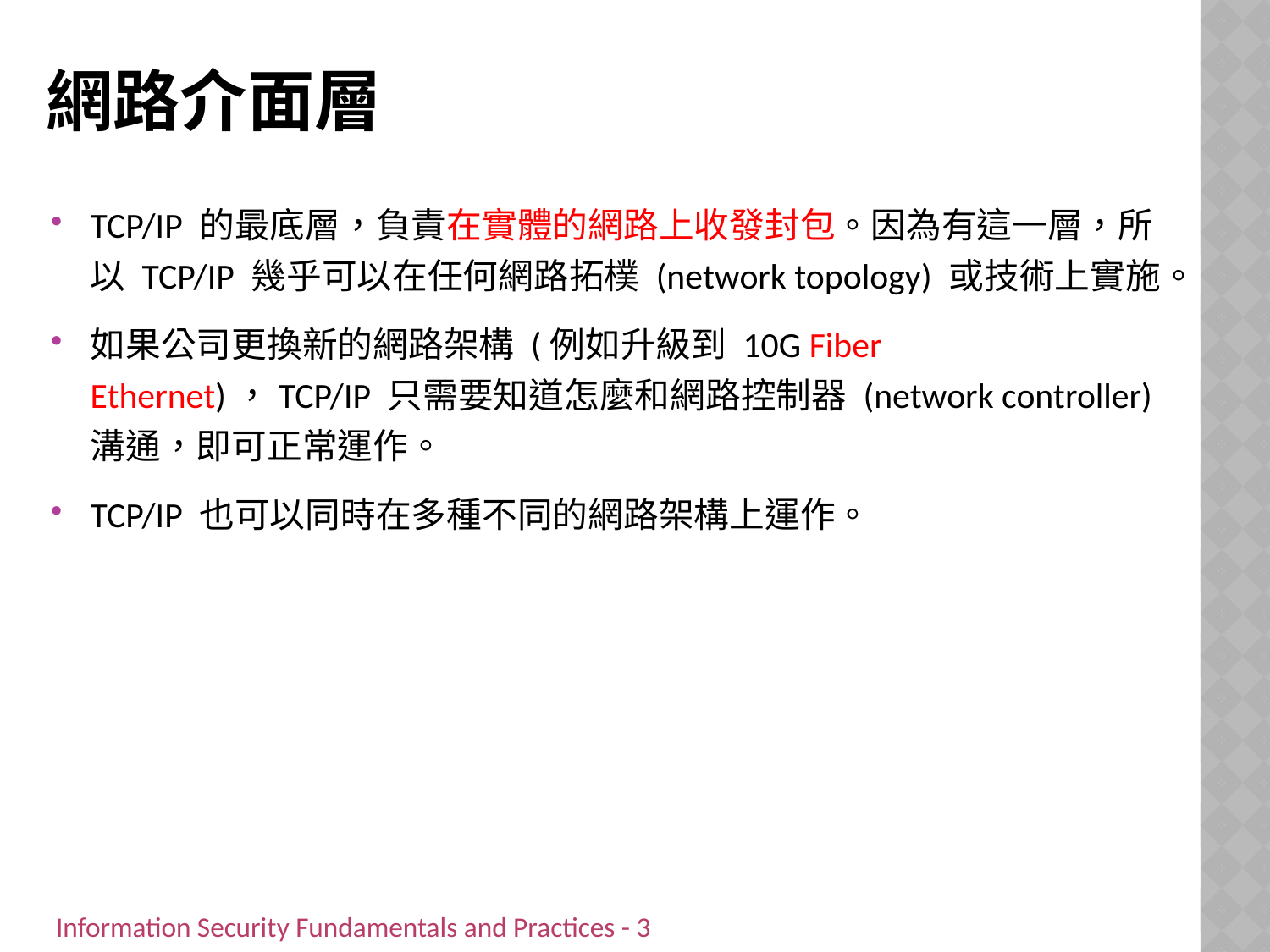

# 網路介面層
TCP/IP 的最底層，負責在實體的網路上收發封包。因為有這一層，所以 TCP/IP 幾乎可以在任何網路拓樸 (network topology) 或技術上實施。
如果公司更換新的網路架構 (例如升級到 10G Fiber Ethernet)，TCP/IP 只需要知道怎麼和網路控制器 (network controller) 溝通，即可正常運作。
TCP/IP 也可以同時在多種不同的網路架構上運作。